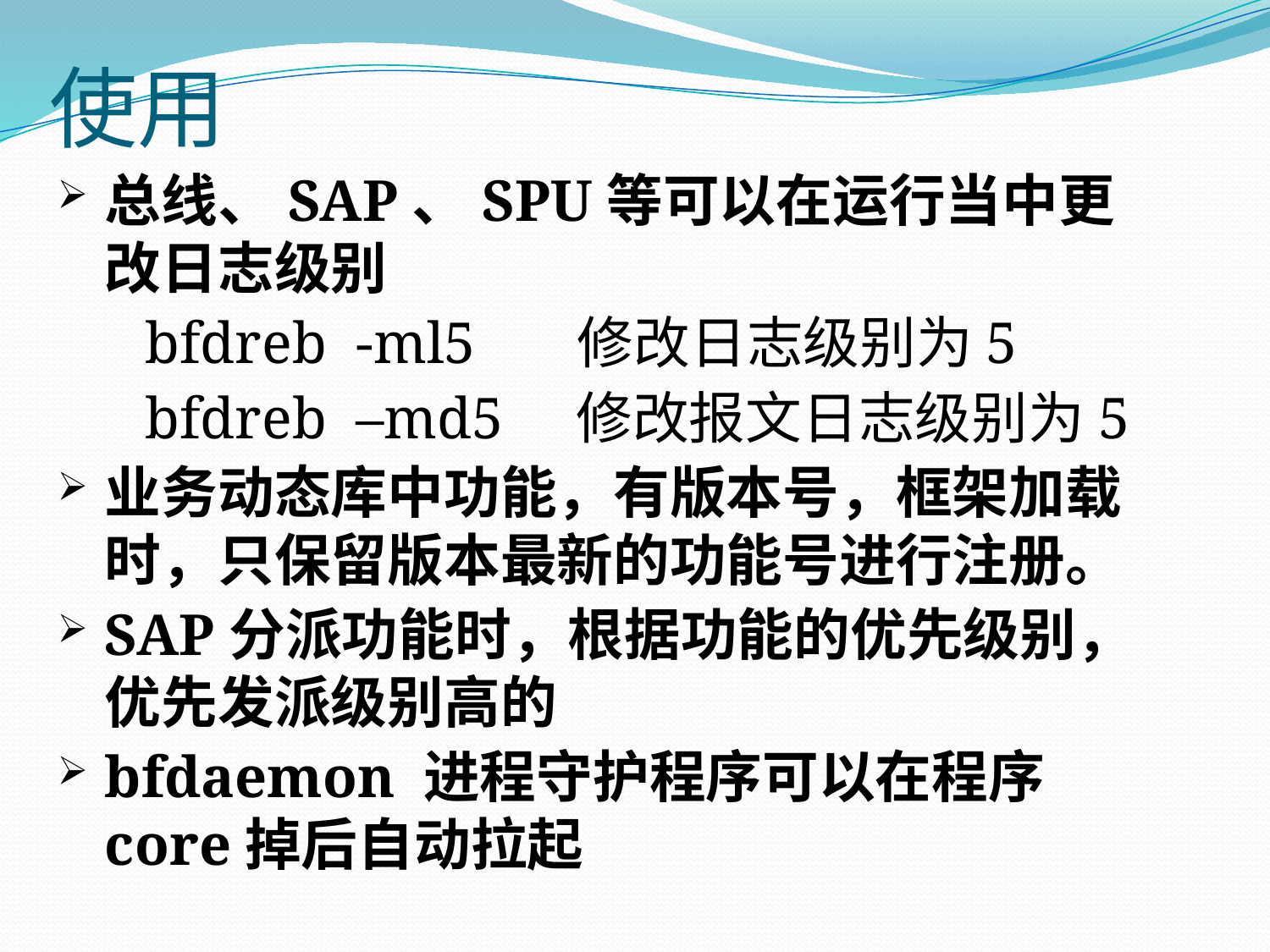

# 使用
总线、SAP、SPU等可以在运行当中更改日志级别
      bfdreb  -ml5      修改日志级别为5
      bfdreb  –md5    修改报文日志级别为5
业务动态库中功能，有版本号，框架加载时，只保留版本最新的功能号进行注册。
SAP分派功能时，根据功能的优先级别，优先发派级别高的
bfdaemon 进程守护程序可以在程序core掉后自动拉起